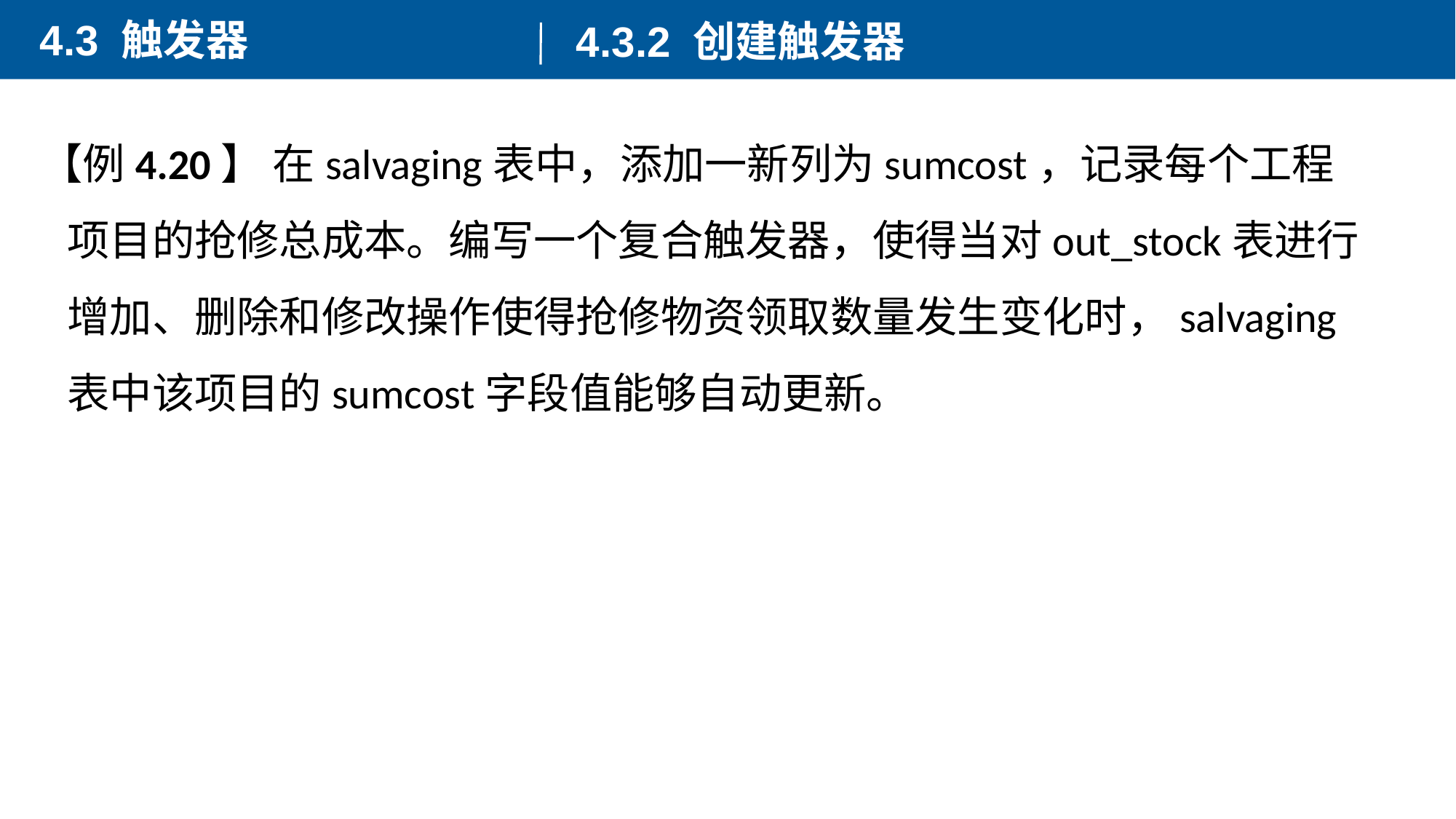

4.3 触发器
4.3.2 创建触发器
【例4.20】 在salvaging表中，添加一新列为sumcost，记录每个工程项目的抢修总成本。编写一个复合触发器，使得当对out_stock表进行增加、删除和修改操作使得抢修物资领取数量发生变化时，salvaging表中该项目的sumcost字段值能够自动更新。